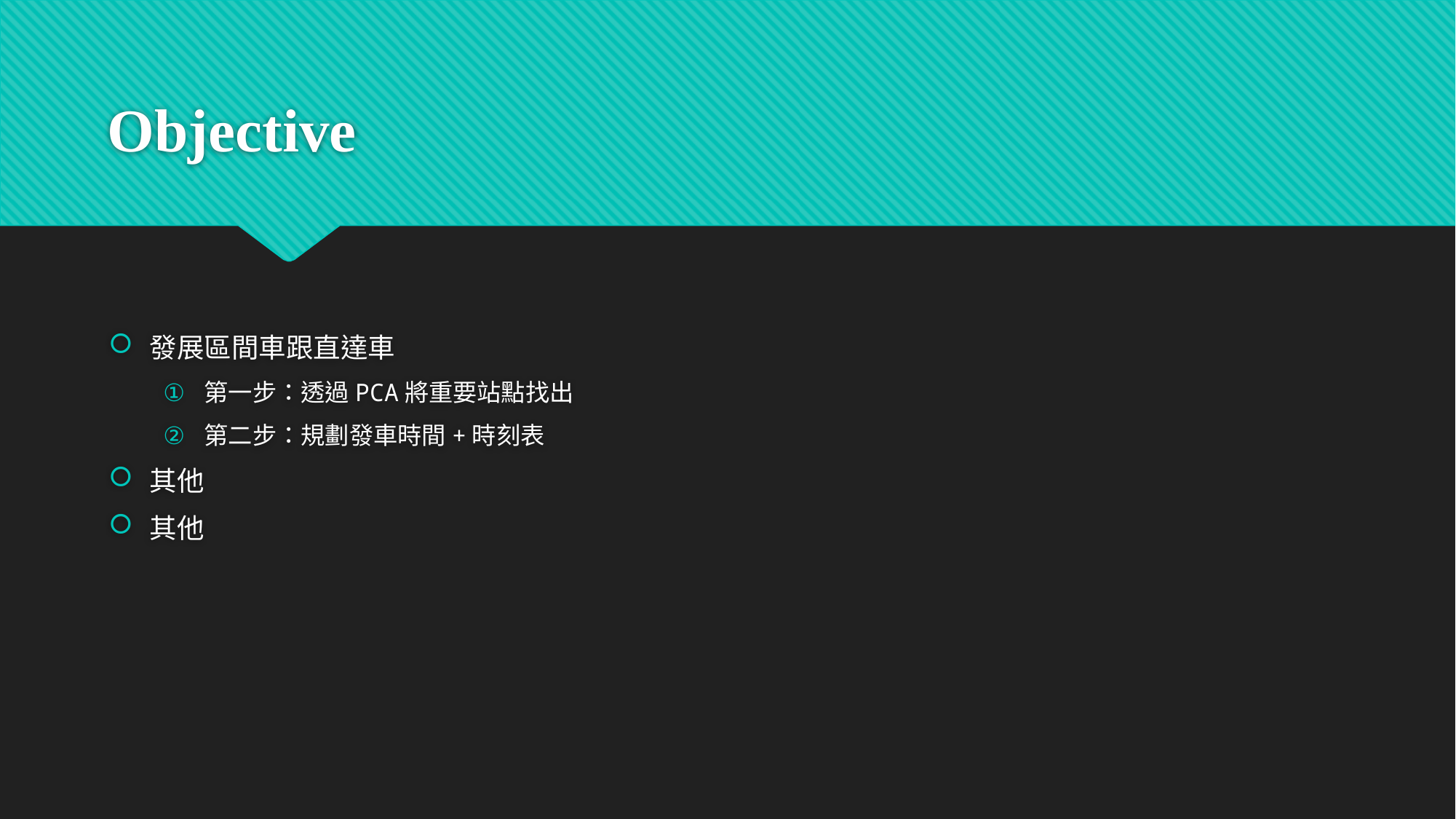

# Objective
發展區間車跟直達車
第一步：透過PCA將重要站點找出
第二步：規劃發車時間+時刻表
其他
其他